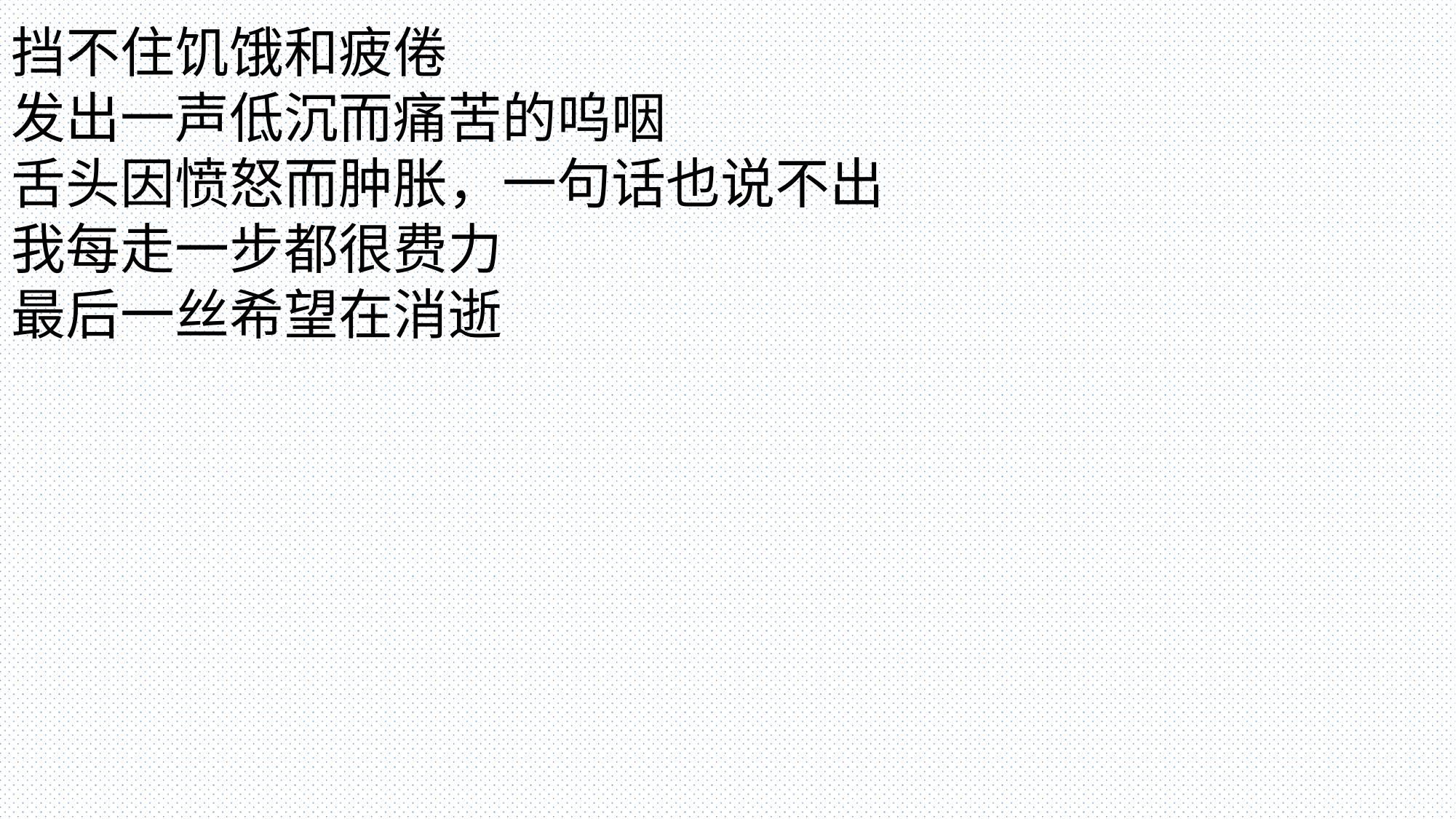

挡不住饥饿和疲倦
发出一声低沉而痛苦的呜咽
舌头因愤怒而肿胀，一句话也说不出
我每走一步都很费力
最后一丝希望在消逝